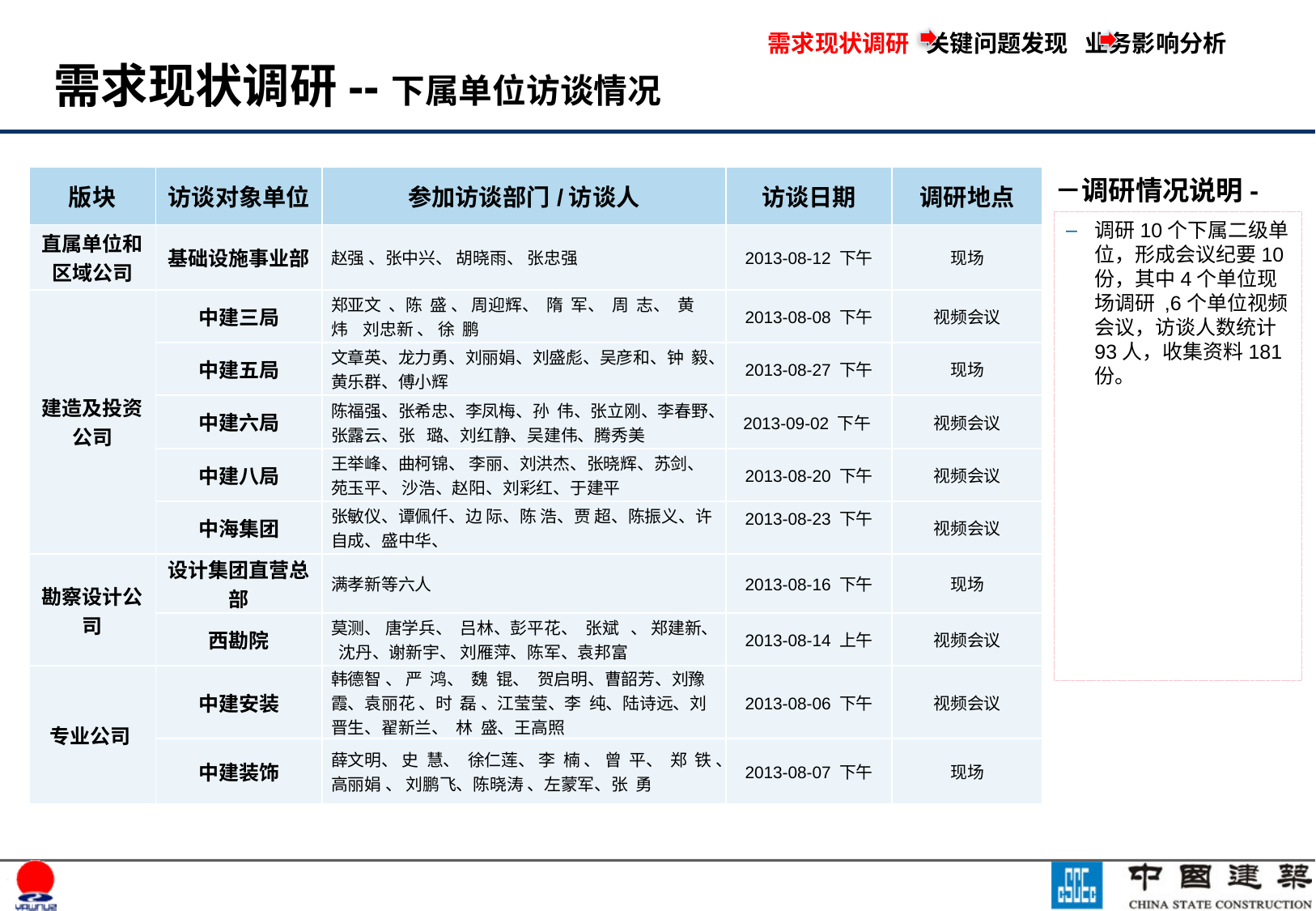

需求现状调研   关键问题发现   业务影响分析
# 需求现状调研--下属单位访谈情况

| 版块 | 访谈对象单位 | 参加访谈部门/访谈人 | 访谈日期 | 调研地点 |
| --- | --- | --- | --- | --- |
| 直属单位和区域公司 | 基础设施事业部 | 赵强 、张中兴、 胡晓雨、 张忠强 | 2013-08-12 下午 | 现场 |
| 建造及投资公司 | 中建三局 | 郑亚文 、陈 盛 、 周迎辉、 隋 军、 周 志、 黄 炜 刘忠新 、 徐 鹏 | 2013-08-08 下午 | 视频会议 |
|  | 中建五局 | 文章英、龙力勇、刘丽娟、刘盛彪、吴彦和、钟 毅、黄乐群、傅小辉 | 2013-08-27 下午 | 现场 |
|  | 中建六局 | 陈福强、张希忠、李凤梅、孙 伟、张立刚、李春野、张露云、张 璐、刘红静、吴建伟、腾秀美 | 2013-09-02 下午 | 视频会议 |
|  | 中建八局 | 王举峰、曲柯锦、 李丽、刘洪杰、张晓辉、苏剑、苑玉平、 沙浩、赵阳、刘彩红、于建平 | 2013-08-20 下午 | 视频会议 |
|  | 中海集团 | 张敏仪、谭佩仟、边 际、陈 浩、贾 超、陈振义、许自成、盛中华、 | 2013-08-23 下午 | 视频会议 |
| 勘察设计公司 | 设计集团直营总部 | 满孝新等六人 | 2013-08-16 下午 | 现场 |
|  | 西勘院 | 莫测、 唐学兵、 吕林、彭平花、 张斌 、 郑建新、 沈丹、谢新宇、 刘雁萍、陈军、袁邦富 | 2013-08-14 上午 | 视频会议 |
| 专业公司 | 中建安装 | 韩德智 、 严 鸿、 魏 锟、 贺启明、曹韶芳、刘豫霞、袁丽花 、时 磊 、江莹莹、李 纯、陆诗远、刘晋生、翟新兰、 林 盛、王高照 | 2013-08-06 下午 | 视频会议 |
|  | 中建装饰 | 薛文明、 史 慧、 徐仁莲、 李 楠 、 曾 平、 郑 铁 、高丽娟 、 刘鹏飞、陈晓涛 、左蒙军、张 勇 | 2013-08-07 下午 | 现场 |
－调研情况说明-
调研10个下属二级单位，形成会议纪要10份，其中4个单位现场调研 ,6个单位视频会议，访谈人数统计93人，收集资料181份。